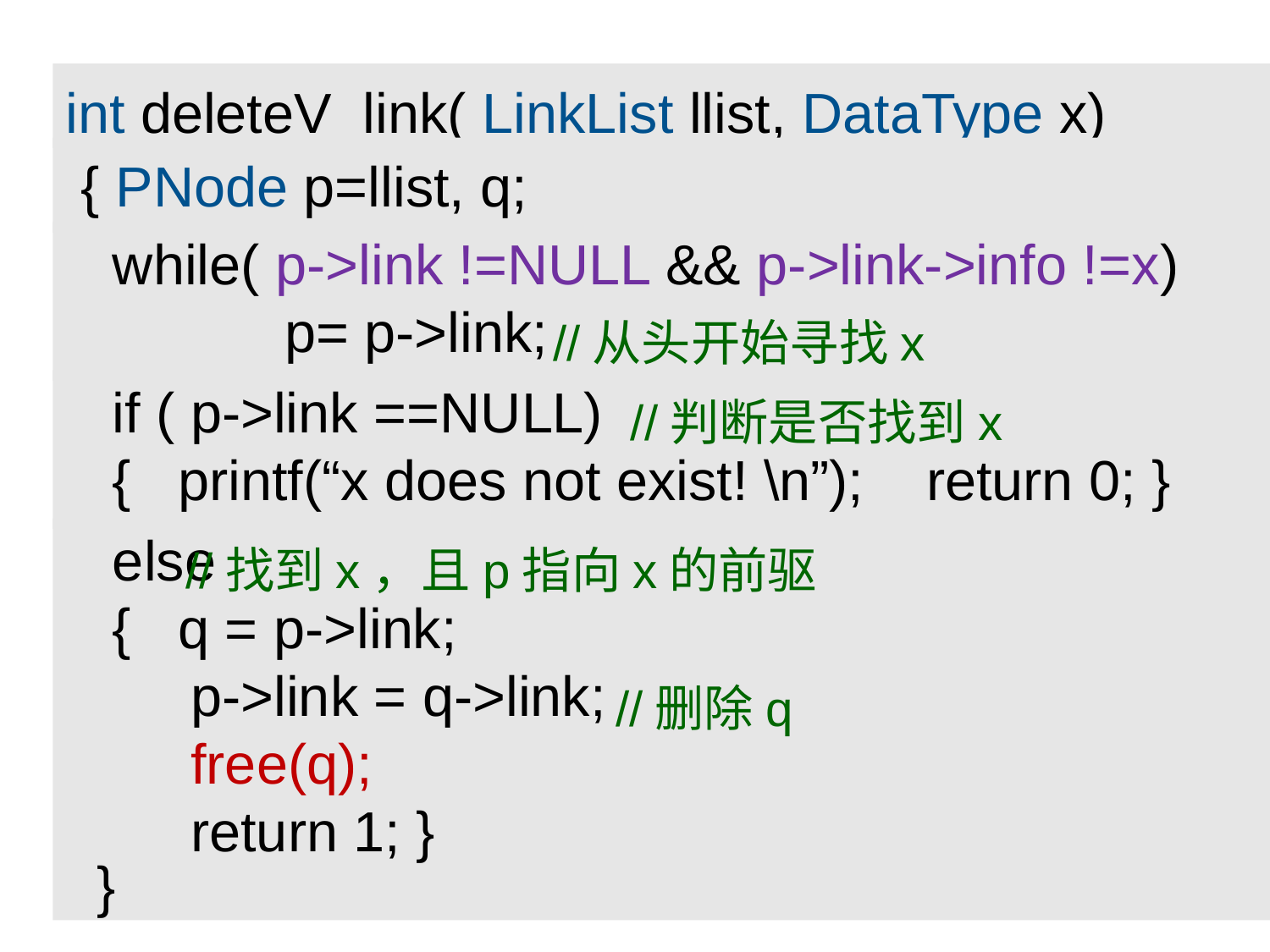

int deleteV_link( LinkList llist, DataType x)
 { PNode p=llist, q;
   while( p->link !=NULL && p->link->info !=x)
              p= p->link;
//从头开始寻找x
   if ( p->link ==NULL)
   {   printf(“x does not exist! \n”);    return 0; }
//判断是否找到x
   else
   {   q = p->link;
        p->link = q->link;
        free(q);
        return 1; }
  }
//找到x，且p指向x的前驱
//删除q